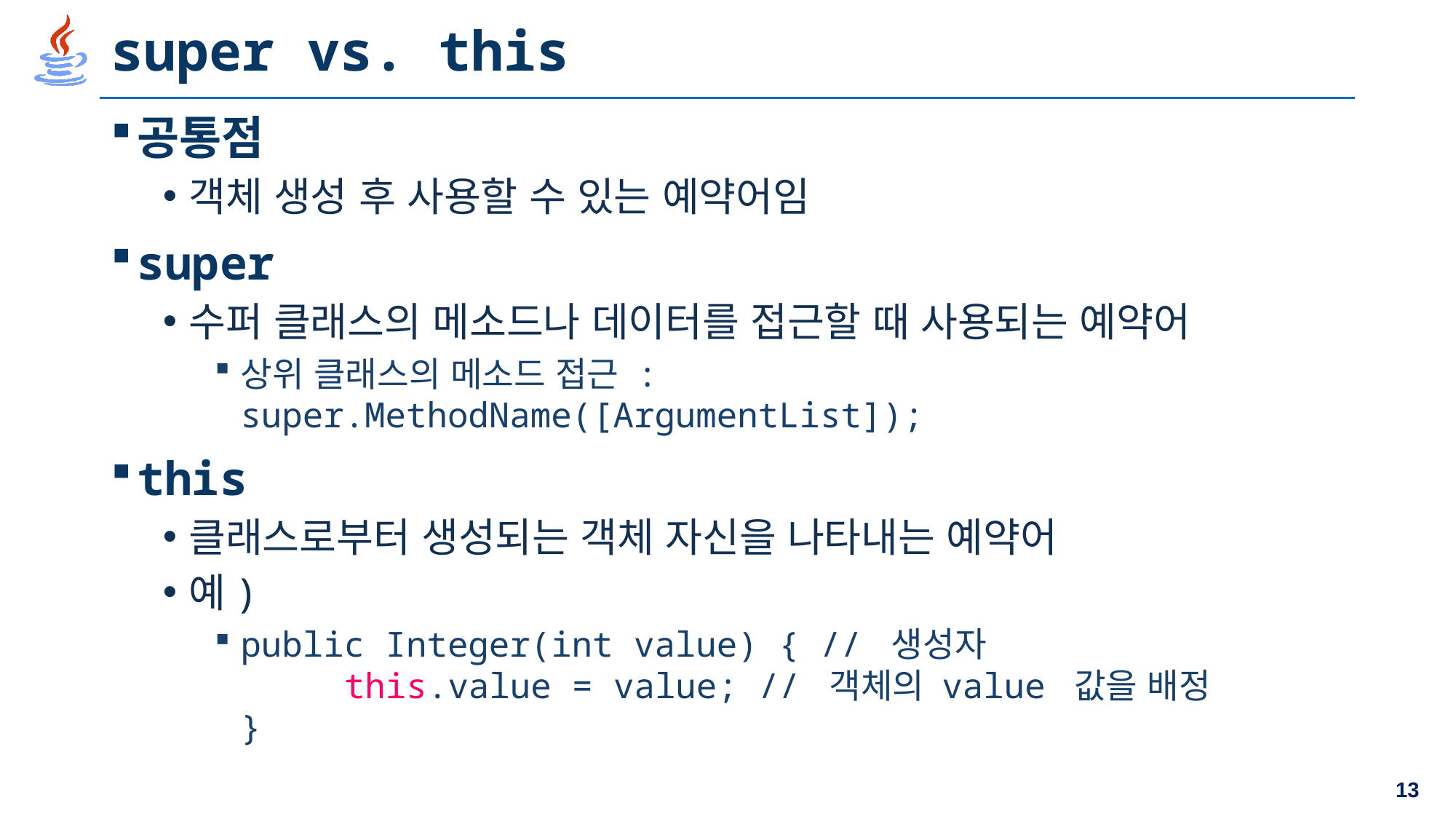

# super vs. this
공통점
객체 생성 후 사용할 수 있는 예약어임
super
수퍼 클래스의 메소드나 데이터를 접근할 때 사용되는 예약어
상위 클래스의 메소드 접근 : super.MethodName([ArgumentList]);
this
클래스로부터 생성되는 객체 자신을 나타내는 예약어
예)
public Integer(int value) { // 생성자
	this.value = value; // 객체의 value 값을 배정
}

13